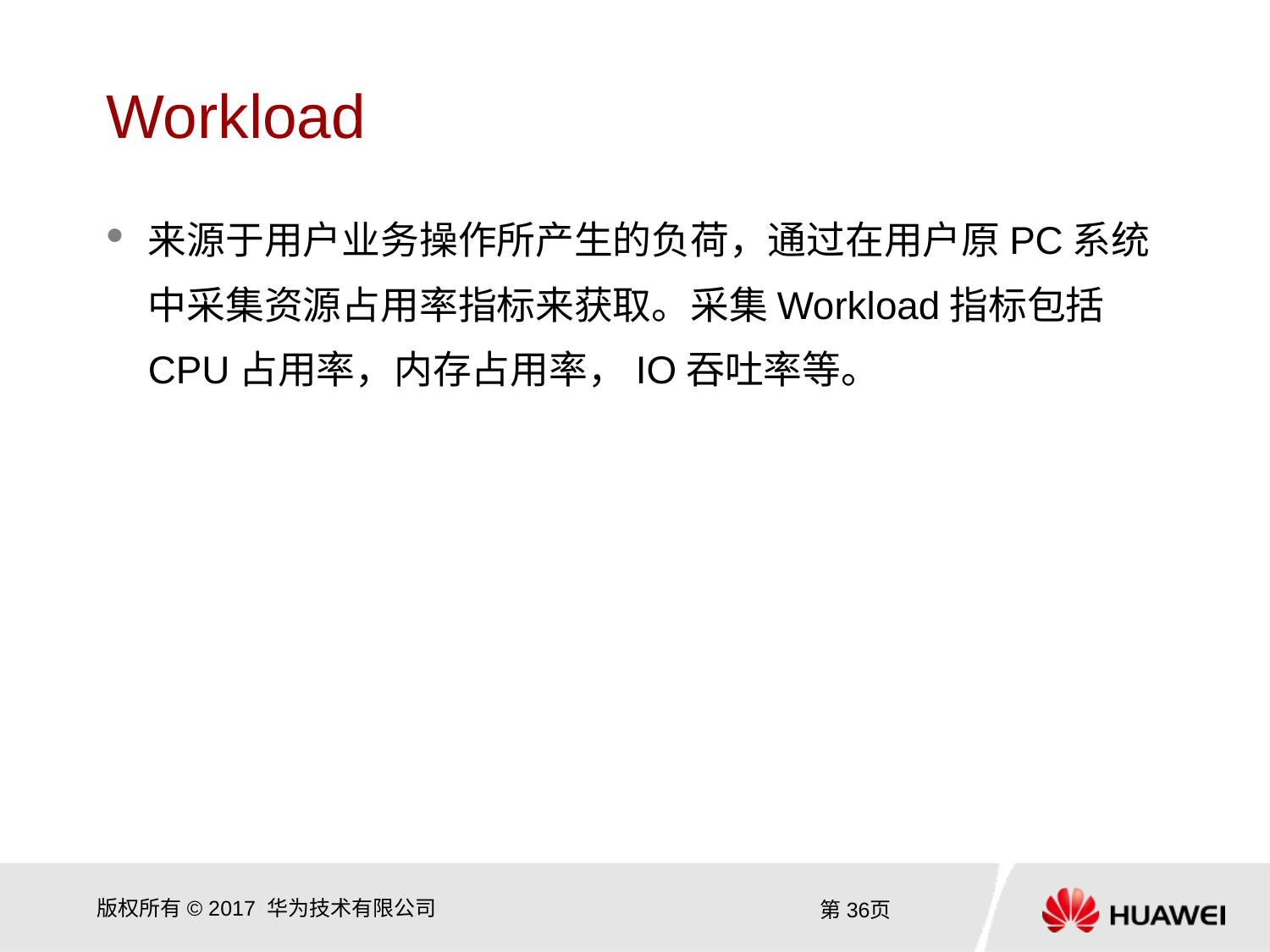

# Workload
来源于用户业务操作所产生的负荷，通过在用户原PC系统中采集资源占用率指标来获取。采集Workload指标包括CPU占用率，内存占用率，IO吞吐率等。